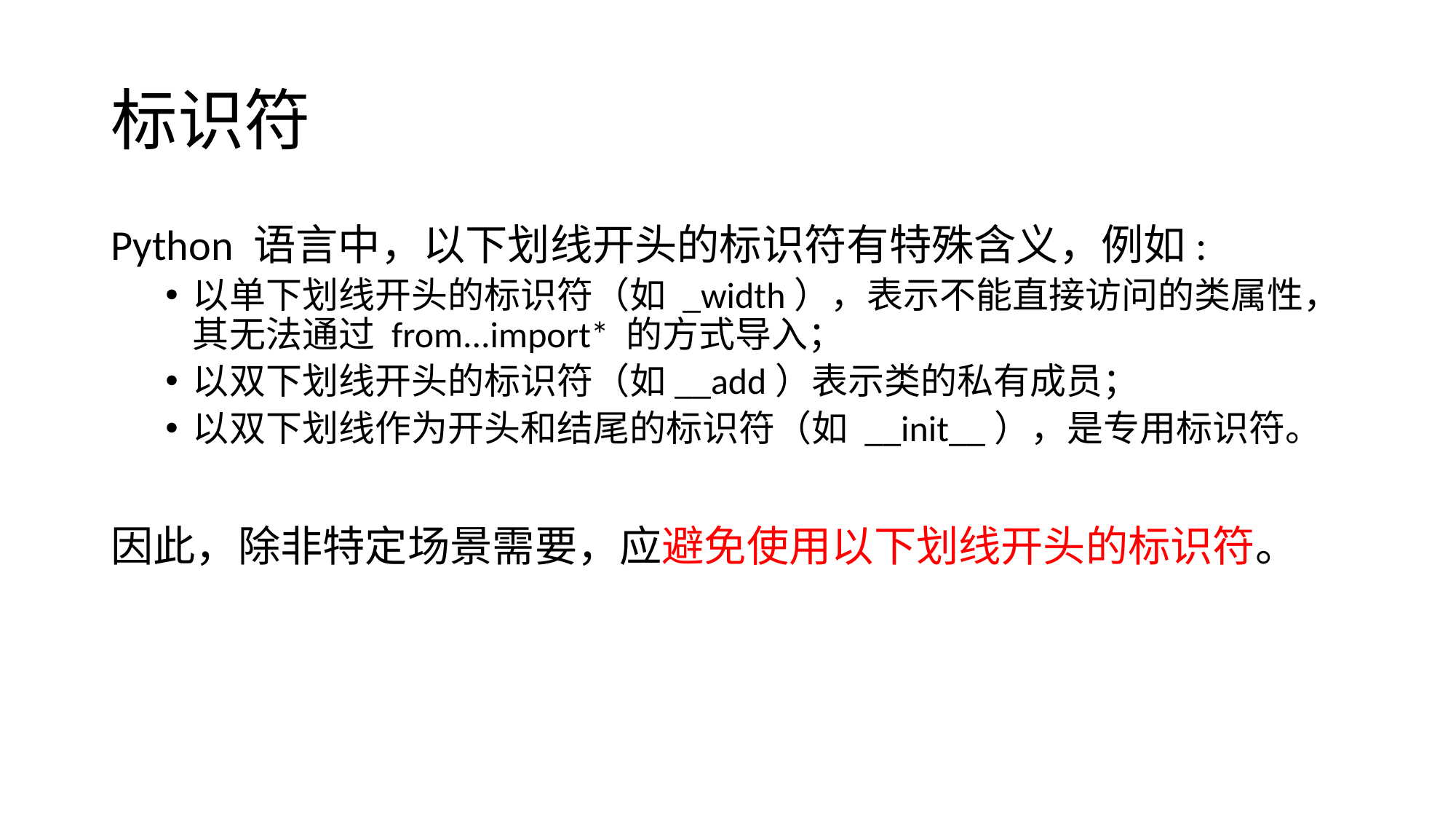

# 标识符
Python 语言中，以下划线开头的标识符有特殊含义，例如:
以单下划线开头的标识符（如 _width），表示不能直接访问的类属性，其无法通过 from...import* 的方式导入；
以双下划线开头的标识符（如__add）表示类的私有成员；
以双下划线作为开头和结尾的标识符（如 __init__），是专用标识符。

因此，除非特定场景需要，应避免使用以下划线开头的标识符。